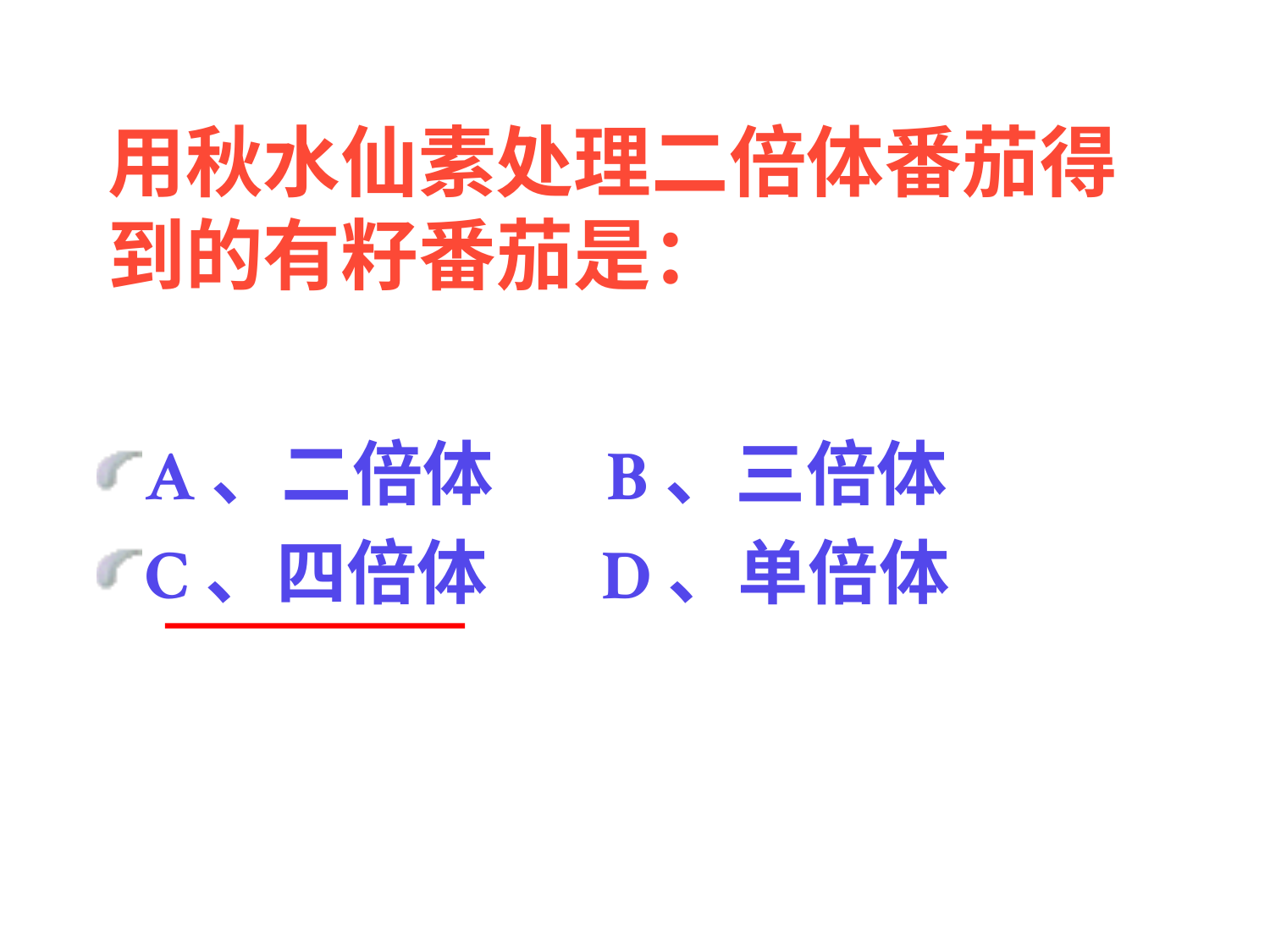

# 用秋水仙素处理二倍体番茄得到的有籽番茄是：
A、二倍体      B、三倍体
C、四倍体      D、单倍体